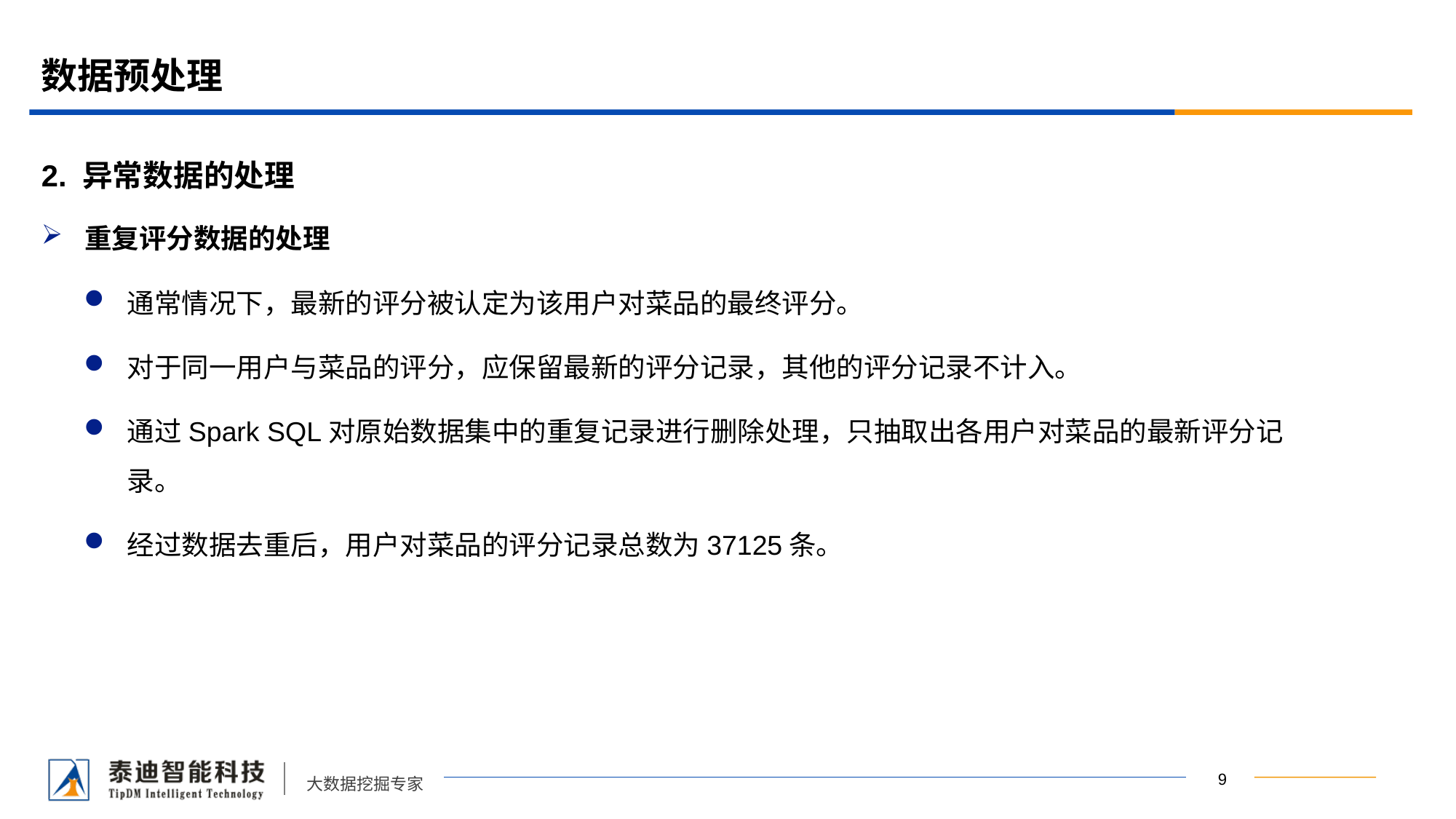

# 数据预处理
2. 异常数据的处理
重复评分数据的处理
通常情况下，最新的评分被认定为该用户对菜品的最终评分。
对于同一用户与菜品的评分，应保留最新的评分记录，其他的评分记录不计入。
通过Spark SQL对原始数据集中的重复记录进行删除处理，只抽取出各用户对菜品的最新评分记录。
经过数据去重后，用户对菜品的评分记录总数为37125条。